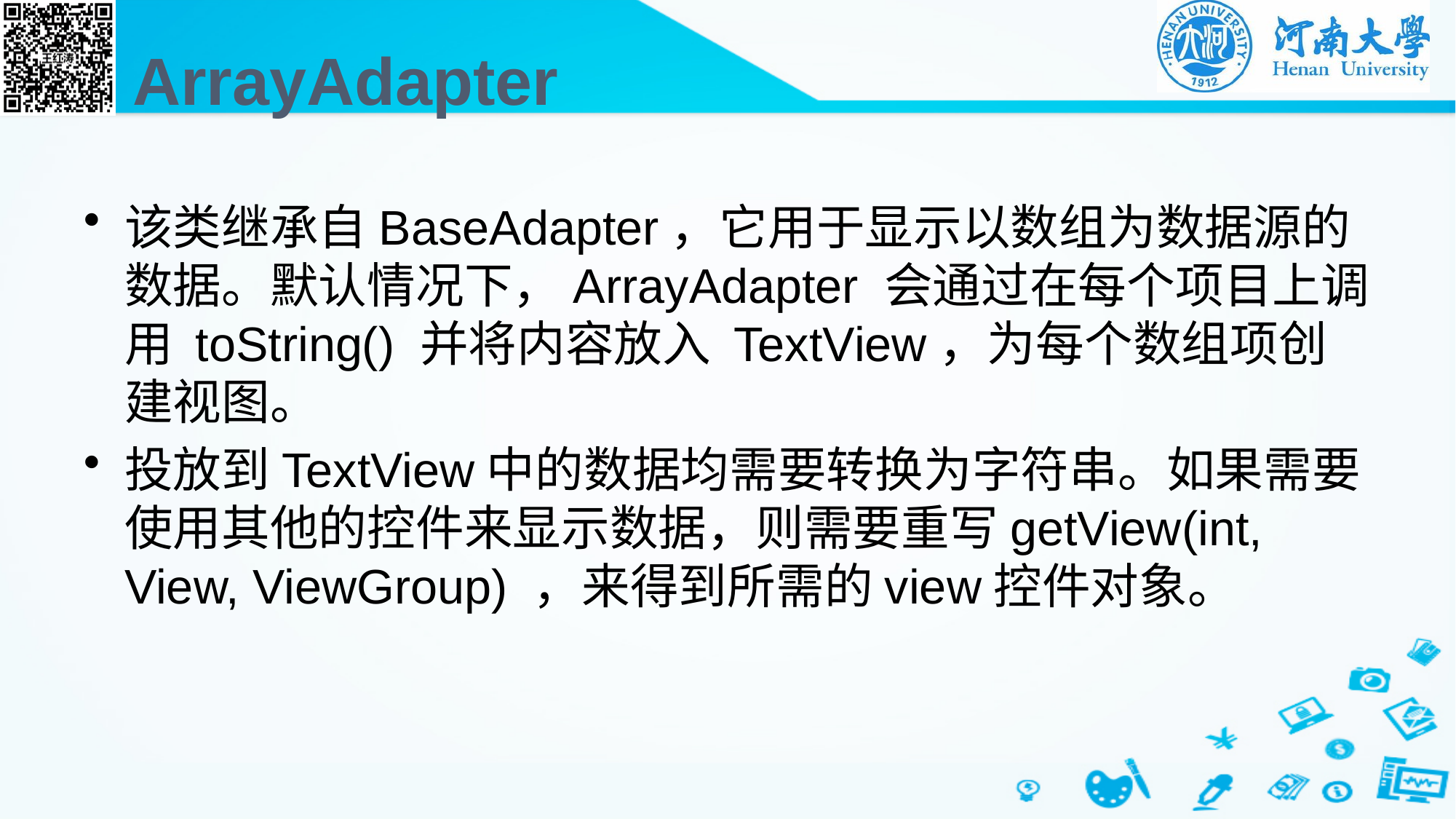

# ArrayAdapter
该类继承自BaseAdapter，它用于显示以数组为数据源的数据。默认情况下，ArrayAdapter 会通过在每个项目上调用 toString() 并将内容放入 TextView，为每个数组项创建视图。
投放到TextView中的数据均需要转换为字符串。如果需要使用其他的控件来显示数据，则需要重写getView(int, View, ViewGroup) ，来得到所需的view控件对象。